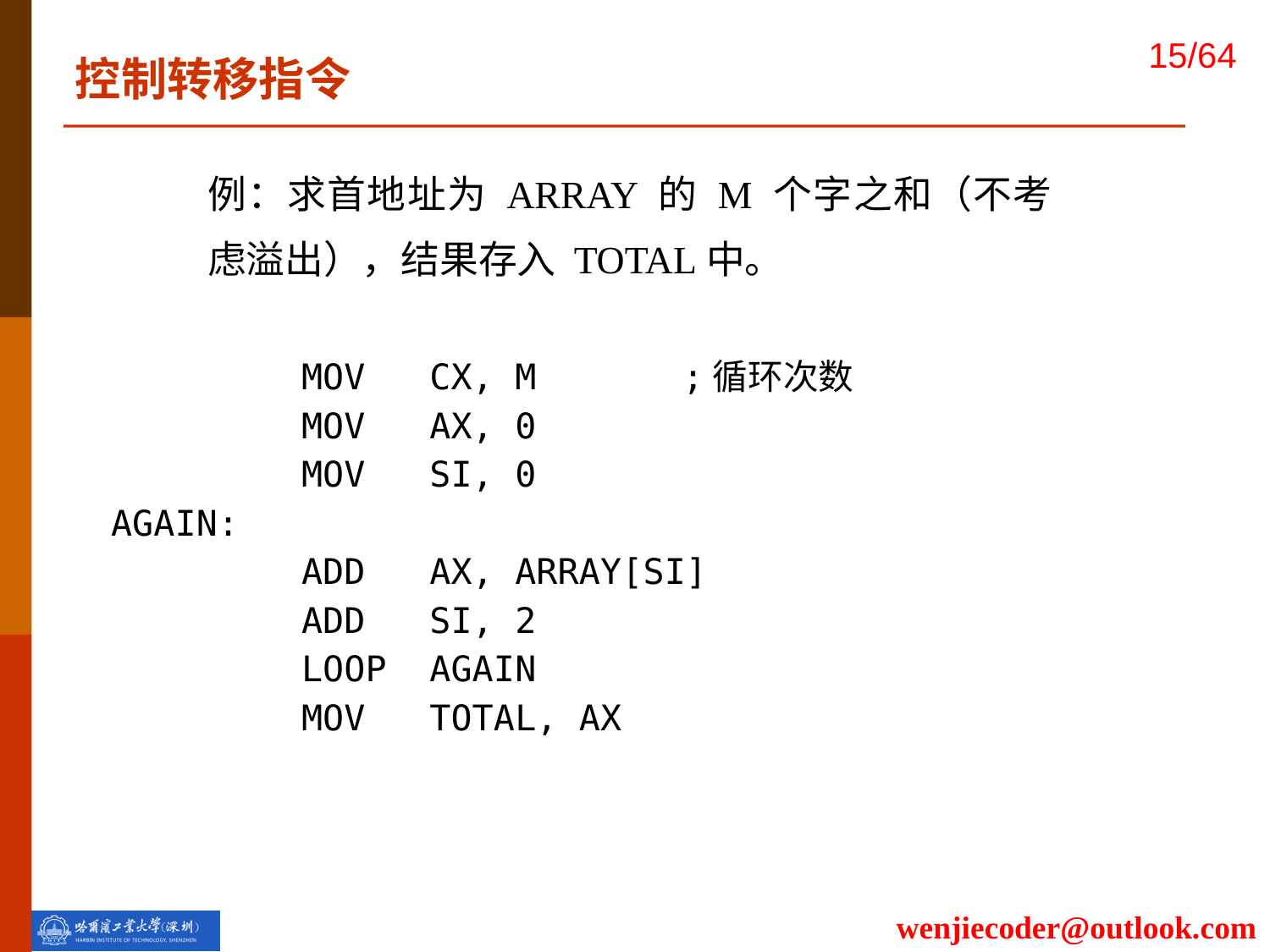

控制转移指令
例：求首地址为 ARRAY 的 M 个字之和（不考虑溢出），结果存入 TOTAL中。
MOV   CX, M		;循环次数
MOV   AX, 0
MOV   SI, 0
AGAIN:
ADD   AX, ARRAY[SI]
ADD   SI, 2
LOOP  AGAIN
MOV   TOTAL, AX